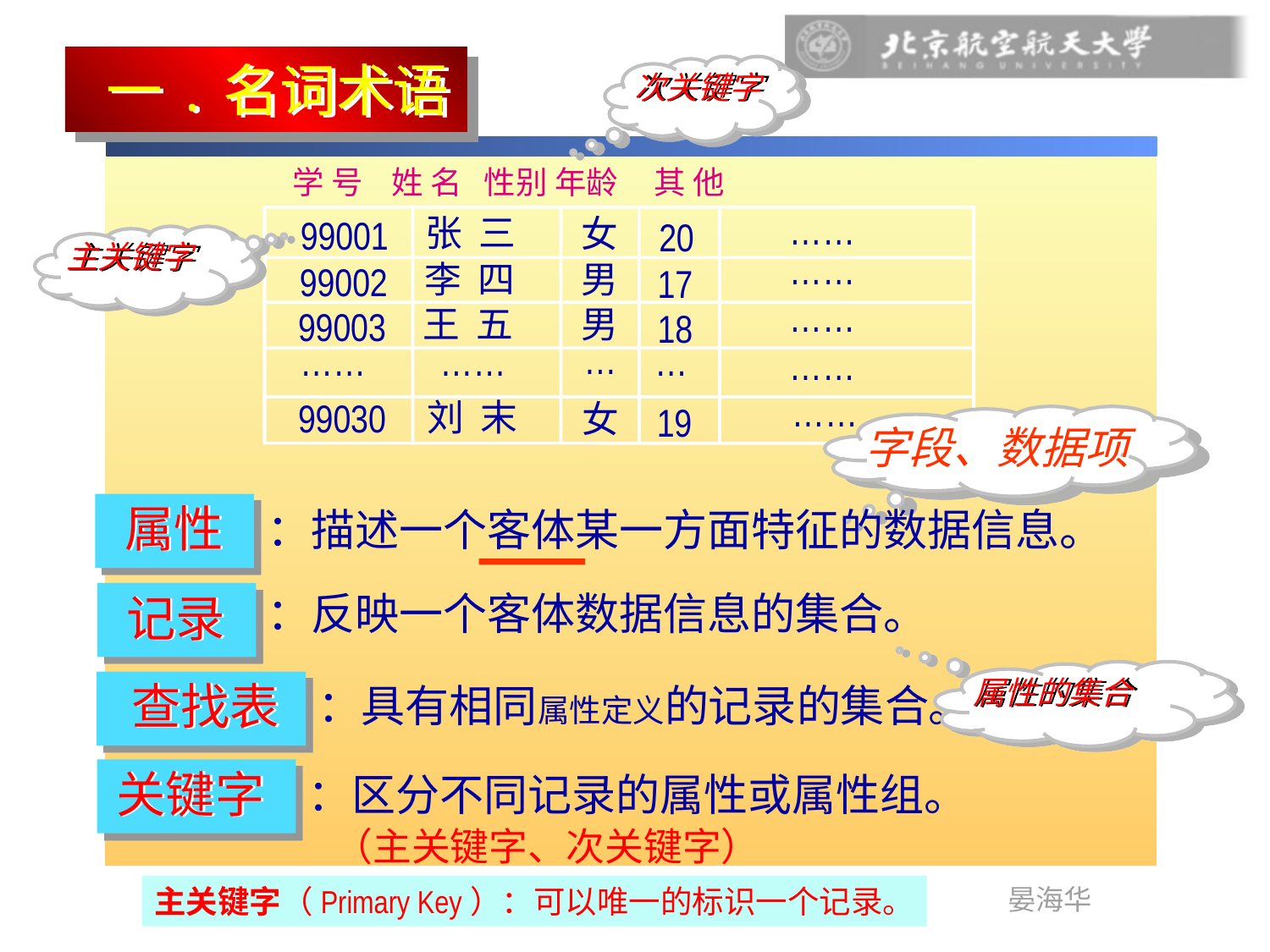

一.名词术语

次关键字
学 号    姓 名   性别 年龄     其 他
张  三
女
99001
     ……

20

     ……
李  四
男
99002
17

     ……
王  五
男
99003
18

     ……
     ……
     …
     ……
     …

     ……
99030
刘  末
女
19

主关键字

字段、数据项
属性

：描述一个客体某一方面特征的数据信息。

：反映一个客体数据信息的集合。
记录

属性的集合
查找表

：具有相同属性定义的记录的集合。
关键字

：区分不同记录的属性或属性组。
（主关键字、次关键字）
主关键字（Primary Key）：可以唯一的标识一个记录。